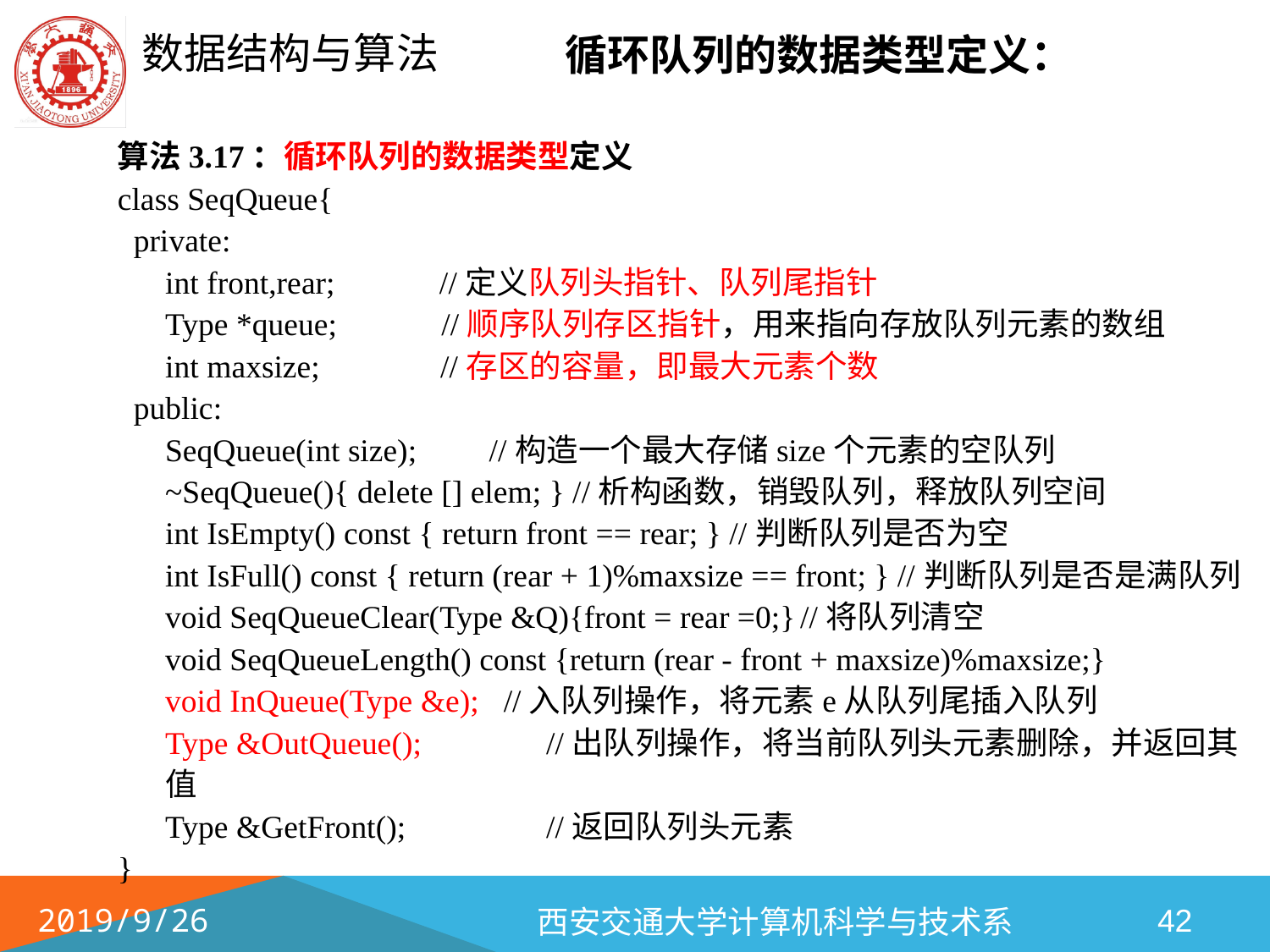

循环队列的数据类型定义：
算法3.17：循环队列的数据类型定义
class SeqQueue{
  private:
    	int front,rear;             //定义队列头指针、队列尾指针
    	Type *queue;             //顺序队列存区指针，用来指向存放队列元素的数组
    	int maxsize;               //存区的容量，即最大元素个数
  public:
    	SeqQueue(int size);         //构造一个最大存储size个元素的空队列
    	~SeqQueue(){ delete [] elem; } //析构函数，销毁队列，释放队列空间
    	int IsEmpty() const { return front == rear; } //判断队列是否为空
    	int IsFull() const { return (rear + 1)%maxsize == front; } //判断队列是否是满队列
	void SeqQueueClear(Type &Q){front = rear =0;}	//将队列清空
 	void SeqQueueLength() const {return (rear - front + maxsize)%maxsize;}
	void InQueue(Type &e);   //入队列操作，将元素e从队列尾插入队列
	Type &OutQueue();	//出队列操作，将当前队列头元素删除，并返回其值
	Type &GetFront();          	//返回队列头元素
}